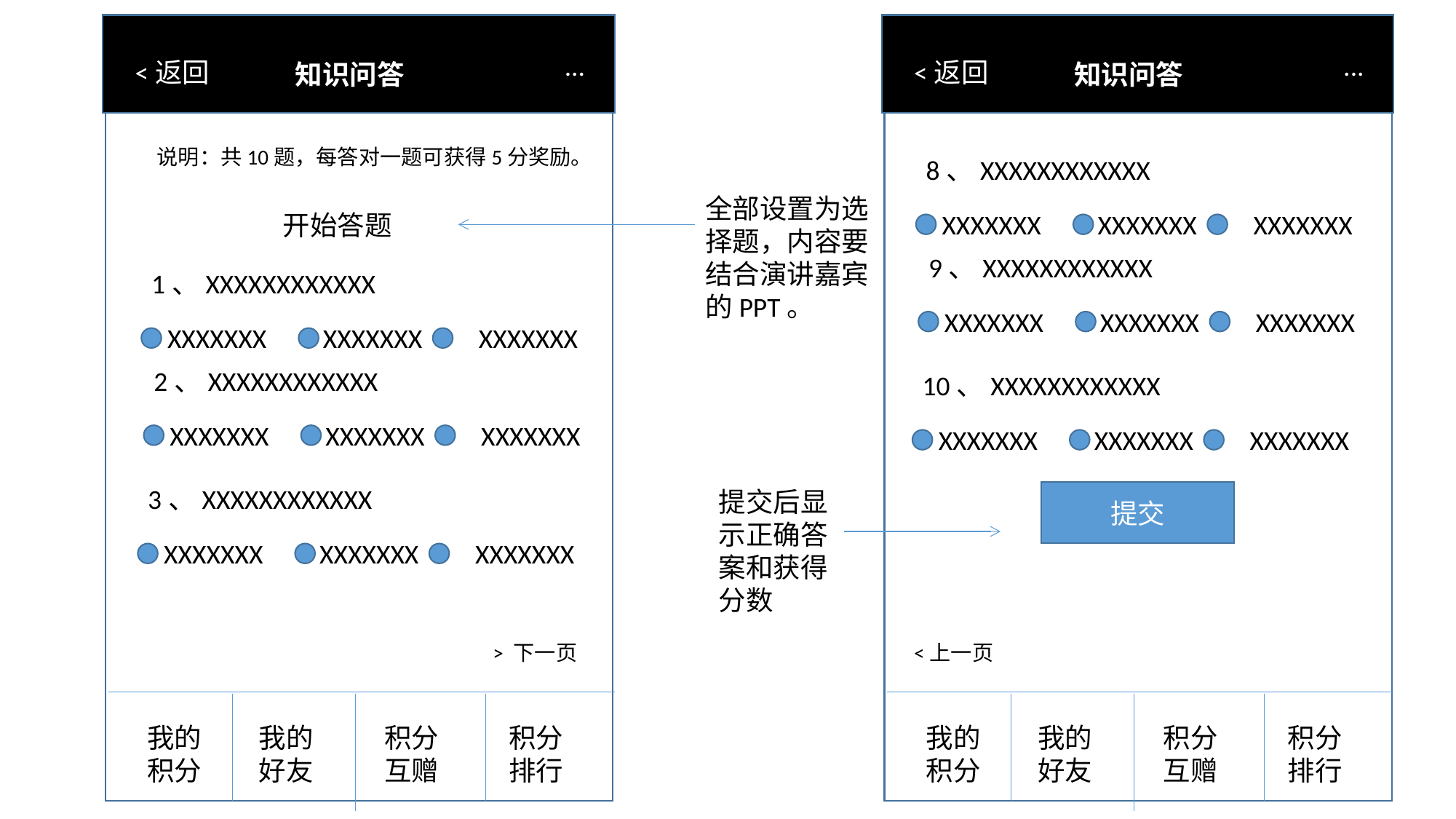

...
...
<返回
<返回
知识问答
知识问答
说明：共10题，每答对一题可获得5分奖励。
8、XXXXXXXXXXXX
XXXXXXX
XXXXXXX
XXXXXXX

全部设置为选择题，内容要结合演讲嘉宾的PPT。
开始答题
9、XXXXXXXXXXXX
XXXXXXX
XXXXXXX
XXXXXXX

1、XXXXXXXXXXXX
XXXXXXX
XXXXXXX
XXXXXXX

2、XXXXXXXXXXXX
XXXXXXX
XXXXXXX
XXXXXXX

10、XXXXXXXXXXXX
XXXXXXX
XXXXXXX
XXXXXXX

3、XXXXXXXXXXXX
XXXXXXX
XXXXXXX
XXXXXXX

提交后显示正确答案和获得分数
提交
> 下一页
<上一页
我的积分
我的好友
积分互赠
积分排行
我的积分
我的好友
积分互赠
积分排行